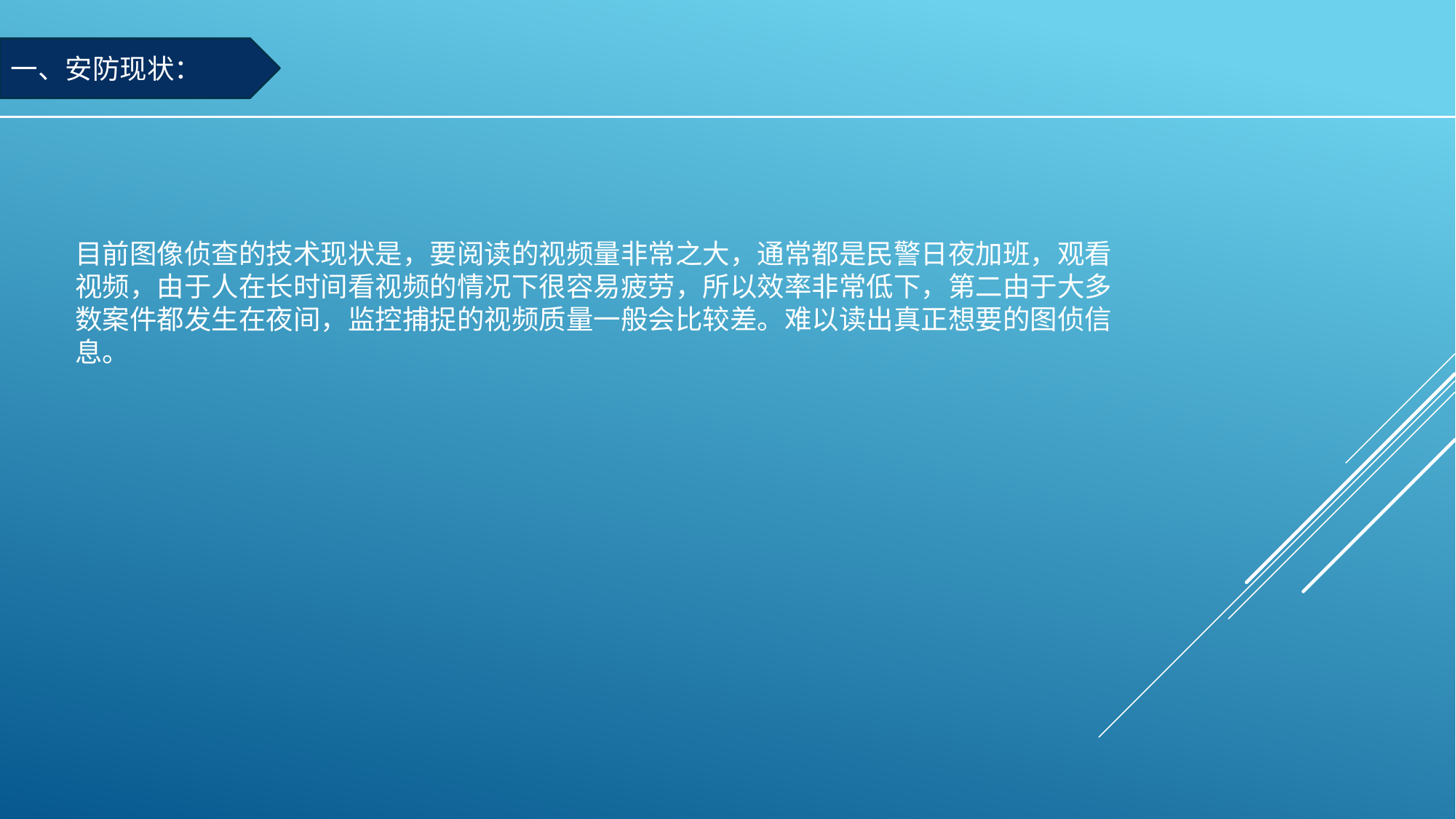

一、安防现状：
目前图像侦查的技术现状是，要阅读的视频量非常之大，通常都是民警日夜加班，观看视频，由于人在长时间看视频的情况下很容易疲劳，所以效率非常低下，第二由于大多数案件都发生在夜间，监控捕捉的视频质量一般会比较差。难以读出真正想要的图侦信息。